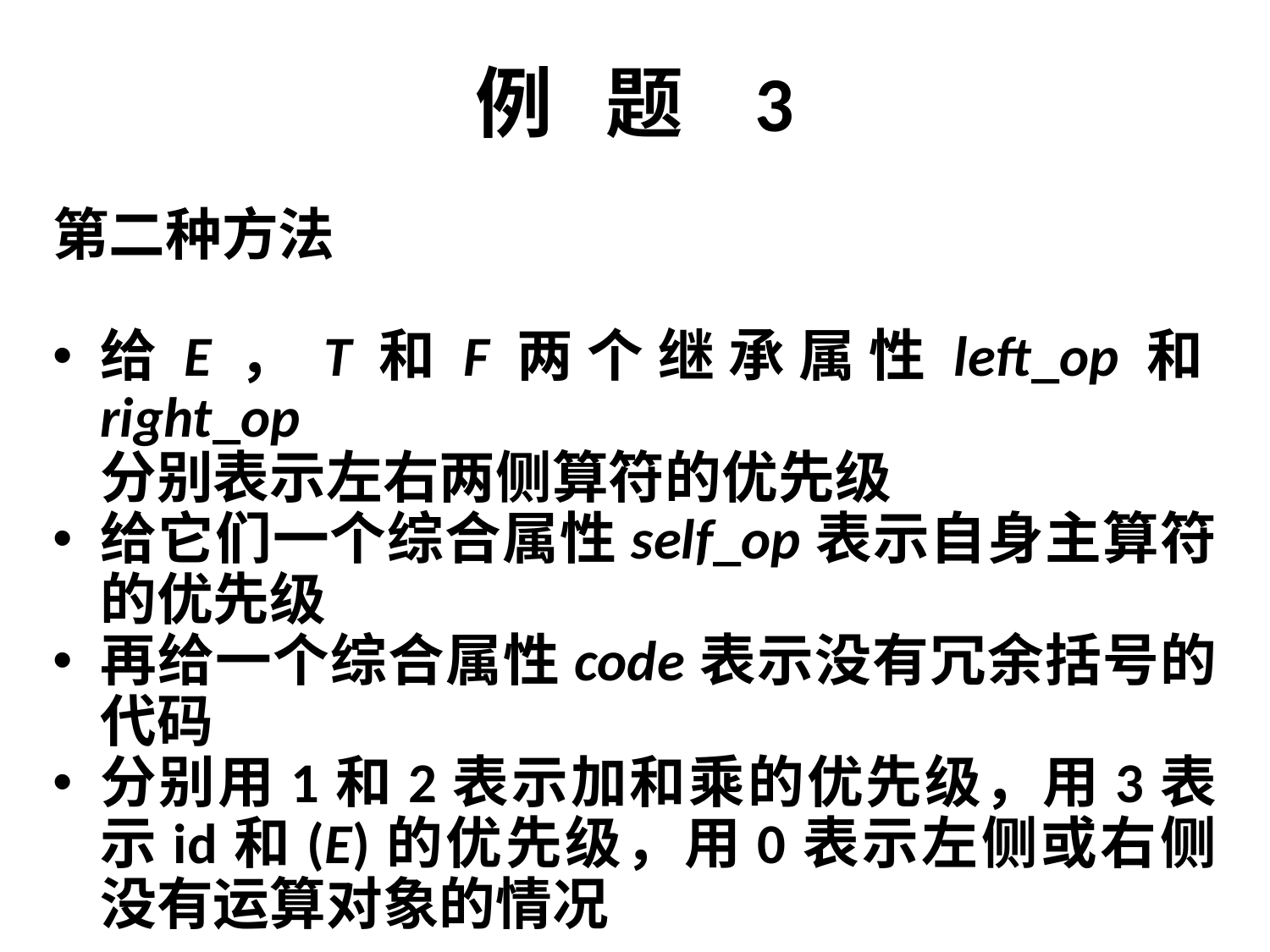

# 例   题   3
第二种方法

给E，T和F两个继承属性left_op和right_op
	分别表示左右两侧算符的优先级
给它们一个综合属性self_op表示自身主算符的优先级
再给一个综合属性code表示没有冗余括号的代码
分别用1和2表示加和乘的优先级，用3表示id和(E)的优先级，用0表示左侧或右侧没有运算对象的情况